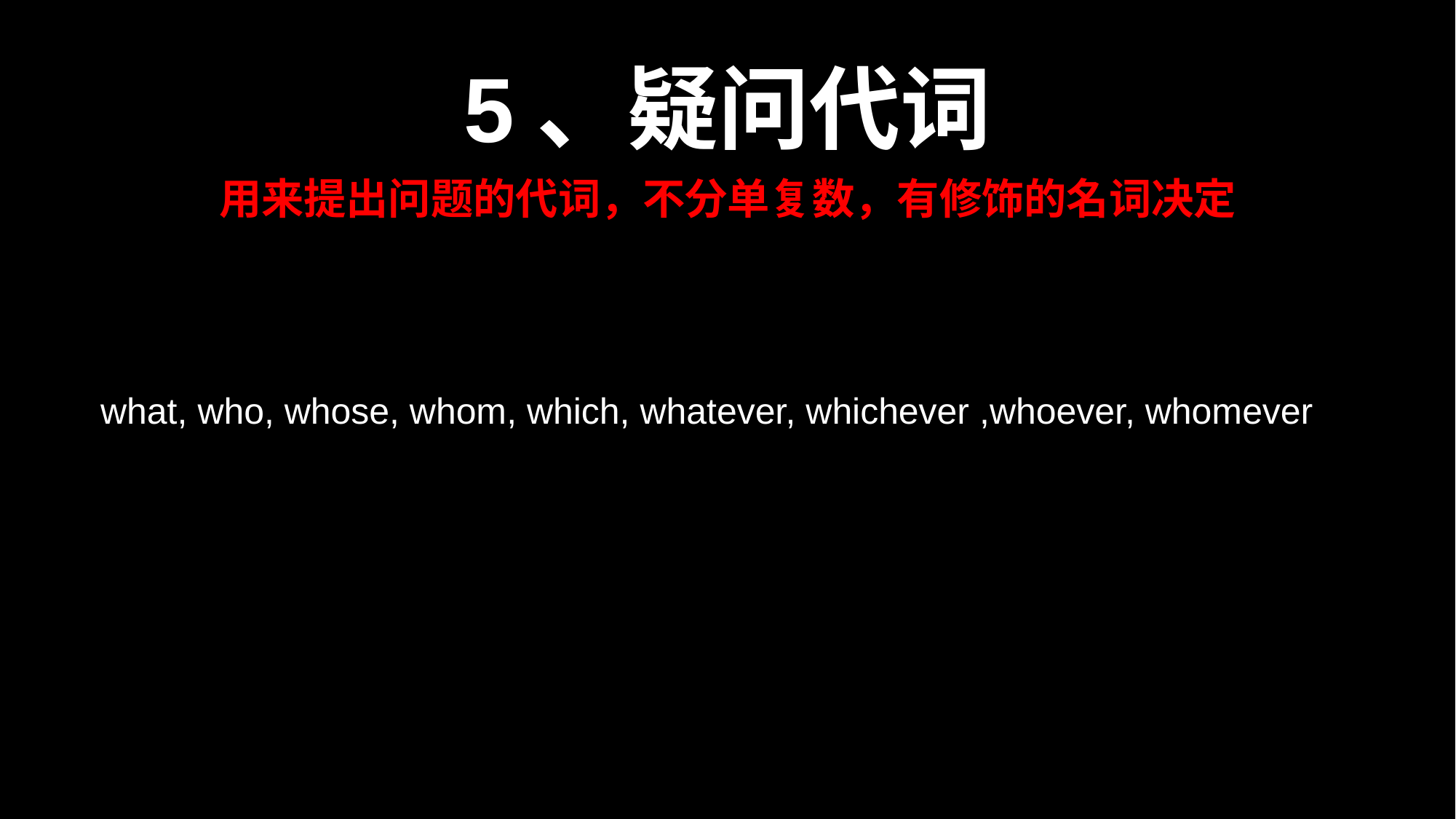

5、疑问代词
用来提出问题的代词，不分单复数，有修饰的名词决定
what, who, whose, whom, which, whatever, whichever ,whoever, whomever